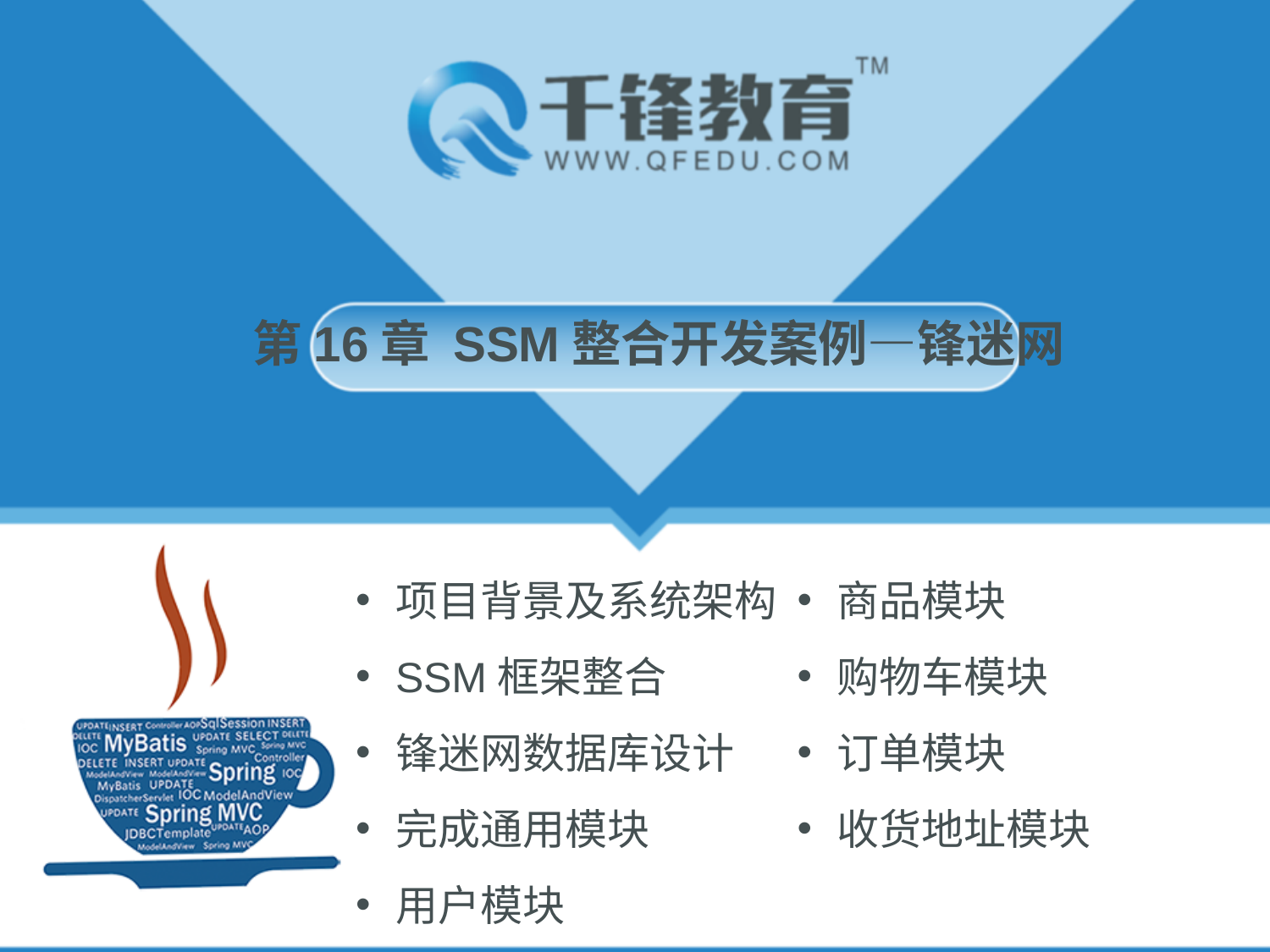

第16章 SSM整合开发案例—锋迷网

商品模块
购物车模块
订单模块
收货地址模块
项目背景及系统架构
SSM框架整合
锋迷网数据库设计
完成通用模块
用户模块